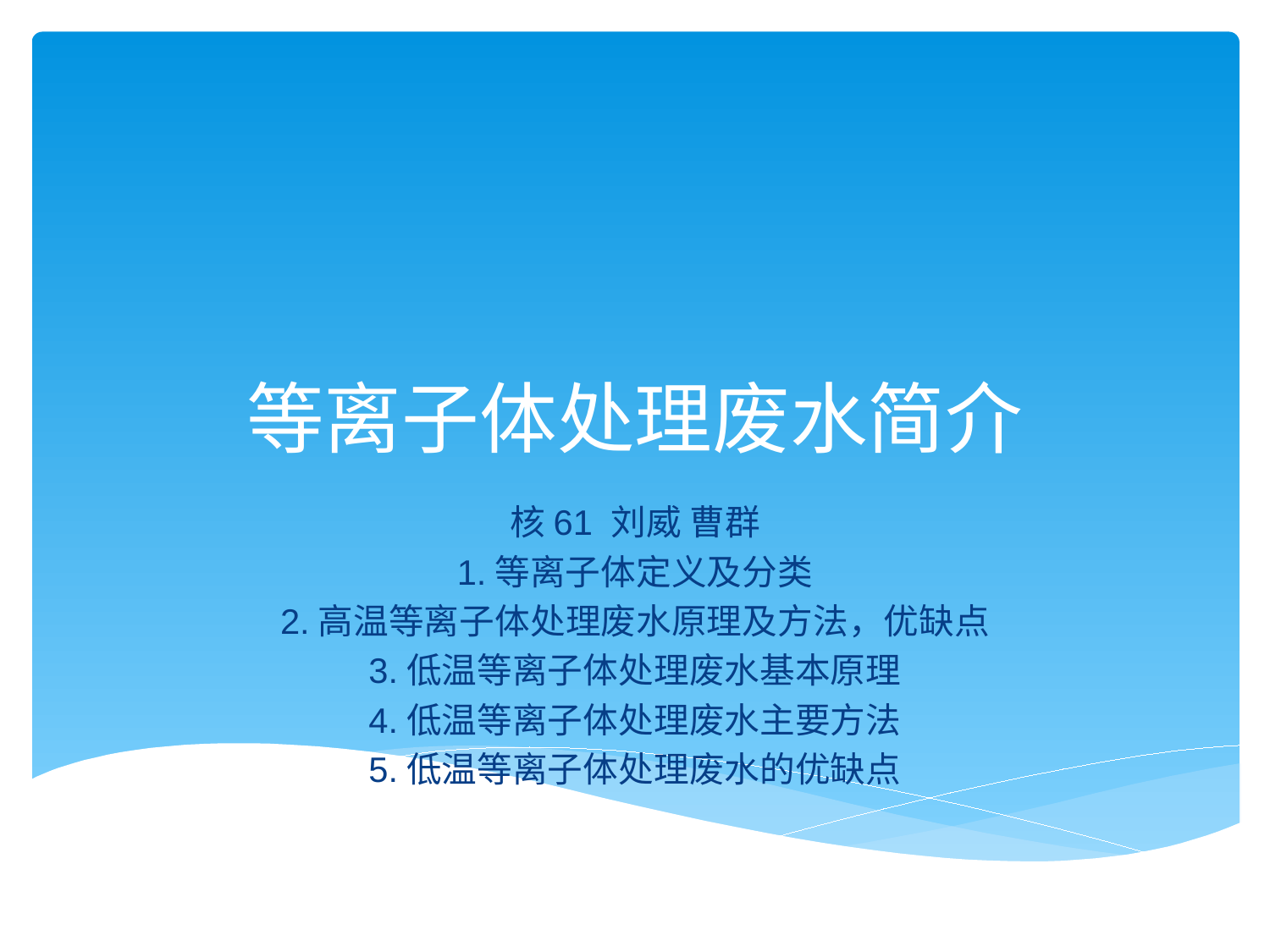

# 等离子体处理废水简介
核61 刘威 曹群
1.等离子体定义及分类
2.高温等离子体处理废水原理及方法，优缺点
3.低温等离子体处理废水基本原理
4.低温等离子体处理废水主要方法
5.低温等离子体处理废水的优缺点